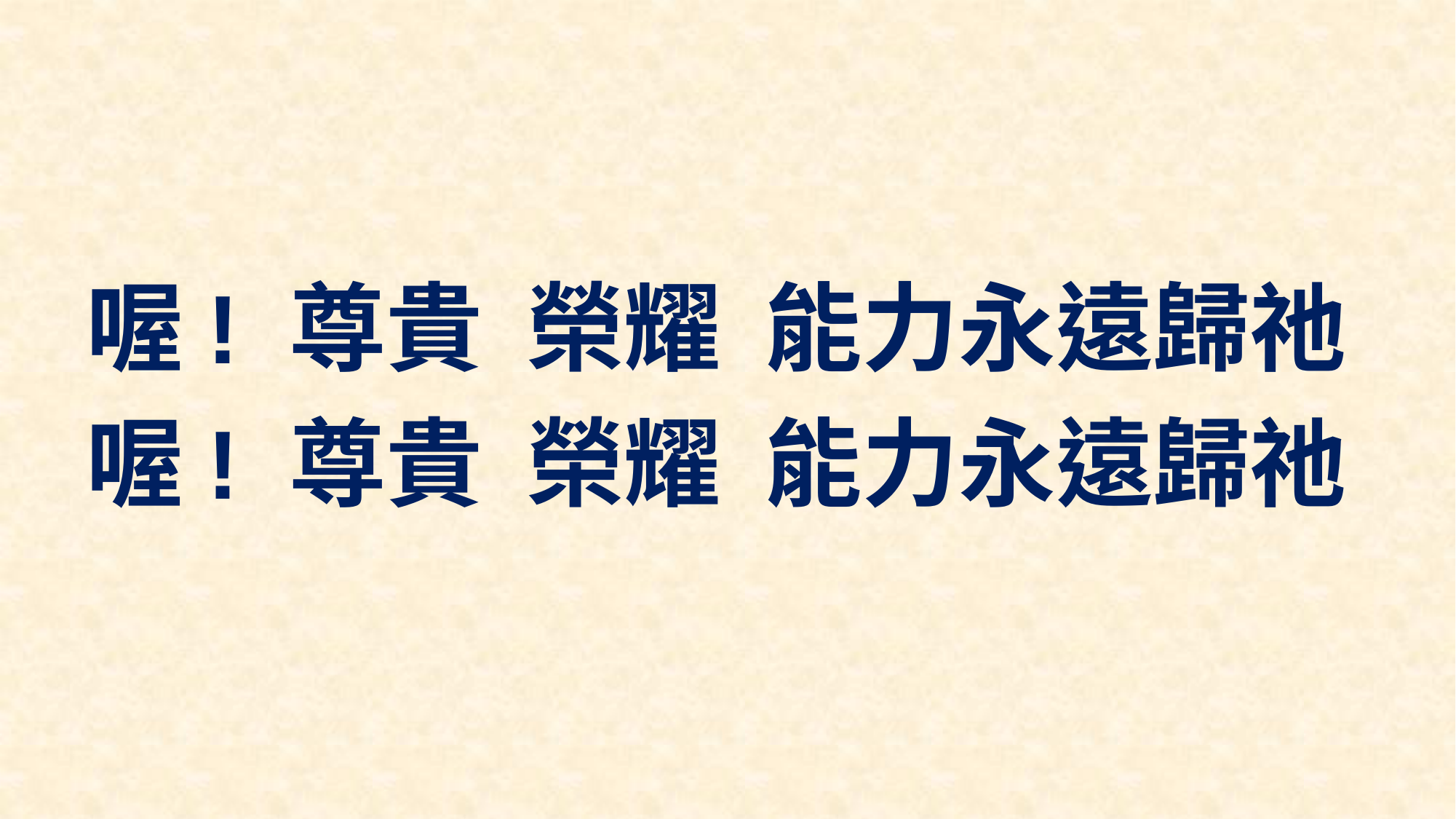

喔! 尊貴  榮耀  能力永遠歸祂
喔! 尊貴  榮耀  能力永遠歸祂